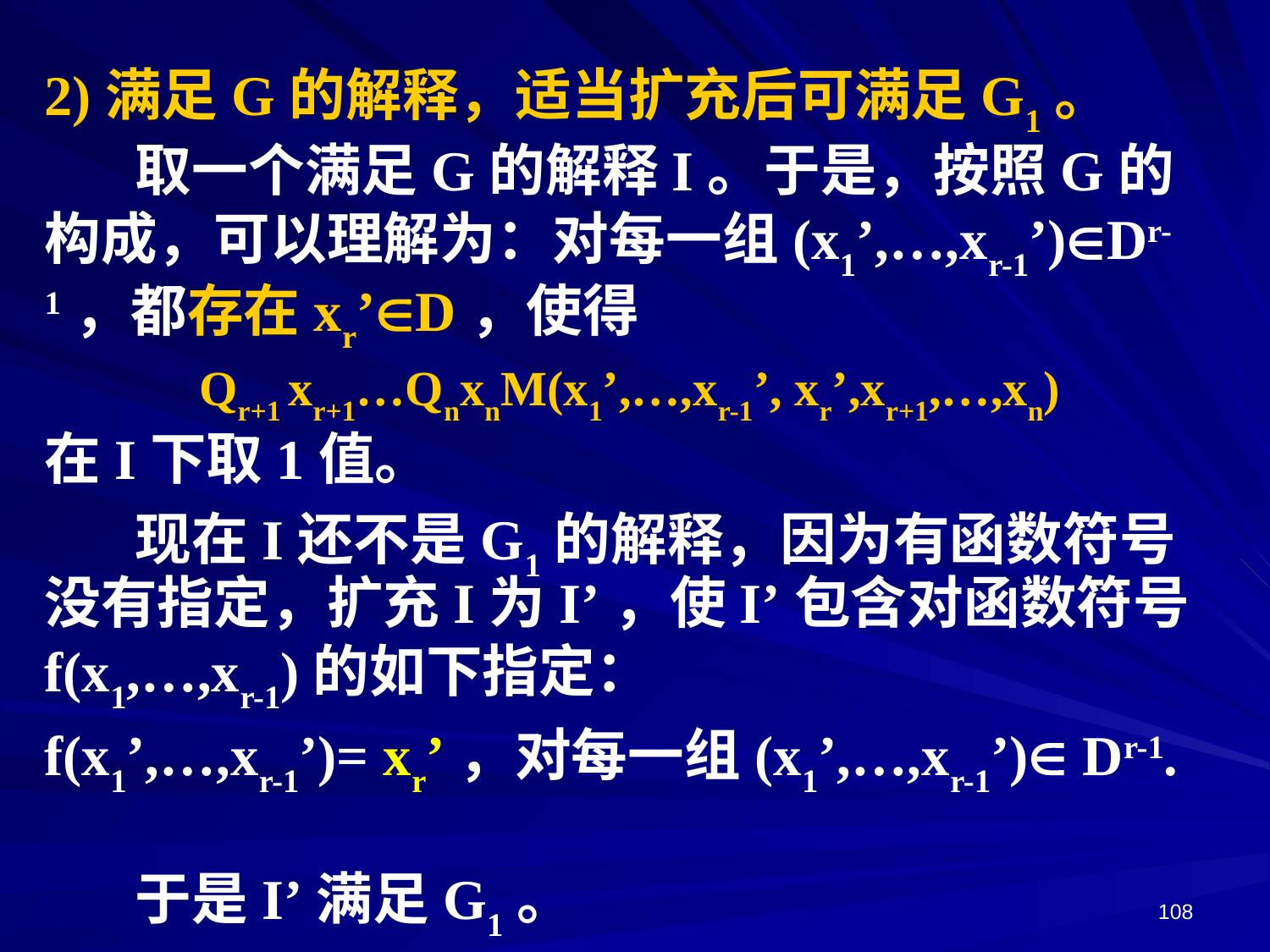

2)满足G的解释，适当扩充后可满足G1。
      取一个满足G的解释I。于是，按照G的构成，可以理解为：对每一组(x1’,…,xr-1’)∈Dr-1，都存在xr’∈D，使得
Qr+1 xr+1…QnxnM(x1’,…,xr-1’, xr’,xr+1,…,xn)
在I下取1值。
      现在I还不是G1的解释，因为有函数符号没有指定，扩充I为I’，使I’包含对函数符号f(x1,…,xr-1)的如下指定：
f(x1’,…,xr-1’)= xr’，对每一组(x1’,…,xr-1’)∈ Dr-1.
      于是I’满足G1。
108